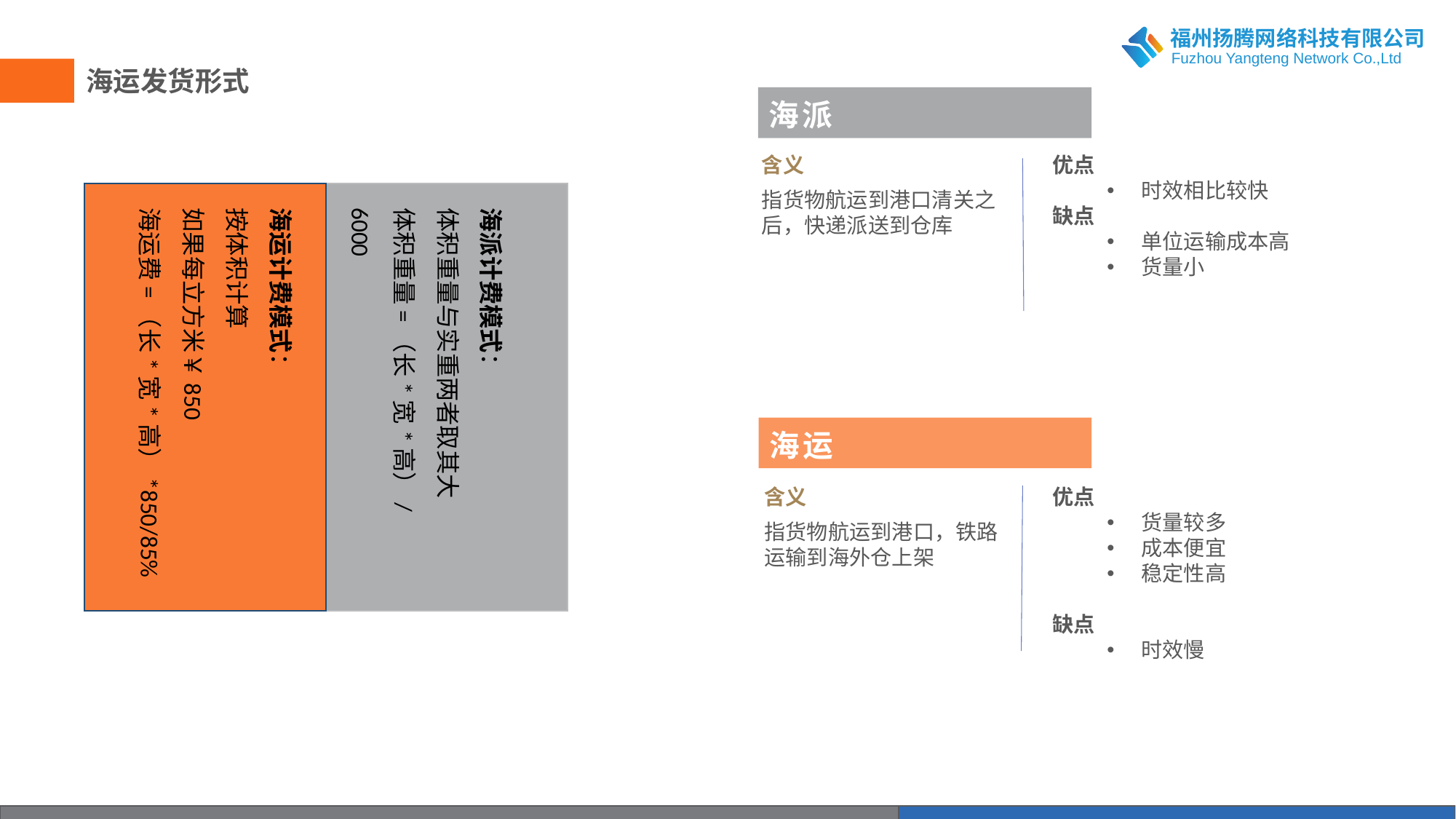

海运发货形式
海派
含义
指货物航运到港口清关之后，快递派送到仓库
优点
时效相比较快
缺点
单位运输成本高
货量小

海运
含义
指货物航运到港口，铁路运输到海外仓上架
优点
货量较多
成本便宜
稳定性高

缺点
时效慢

海运计费模式：
按体积计算
如果每立方米￥850
海运费=（长*宽*高）*850/85%
海派计费模式：
体积重量与实重两者取其大
体积重量=（长*宽*高）/6000